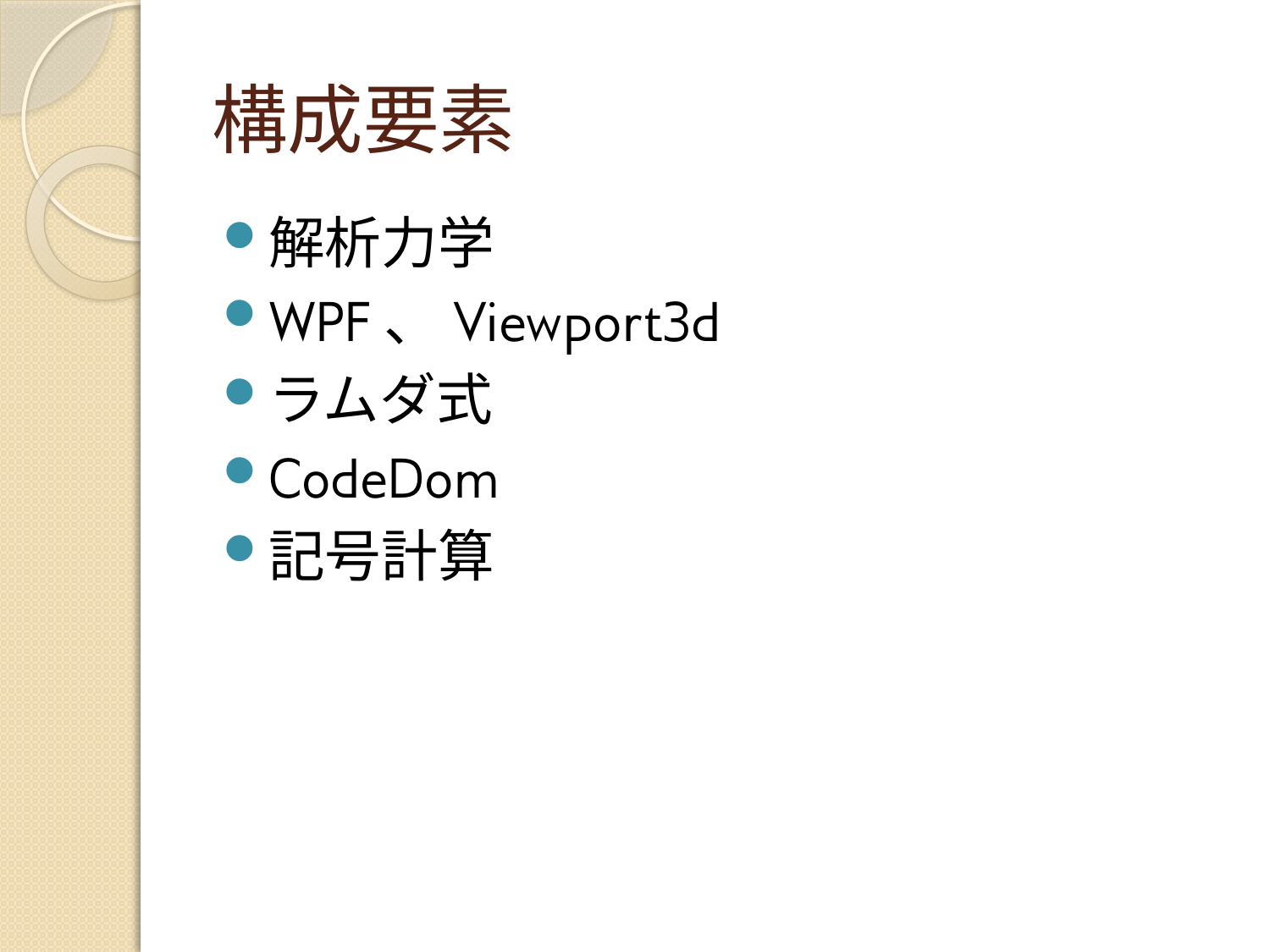

# 構成要素
解析力学
WPF、Viewport3d
ラムダ式
CodeDom
記号計算